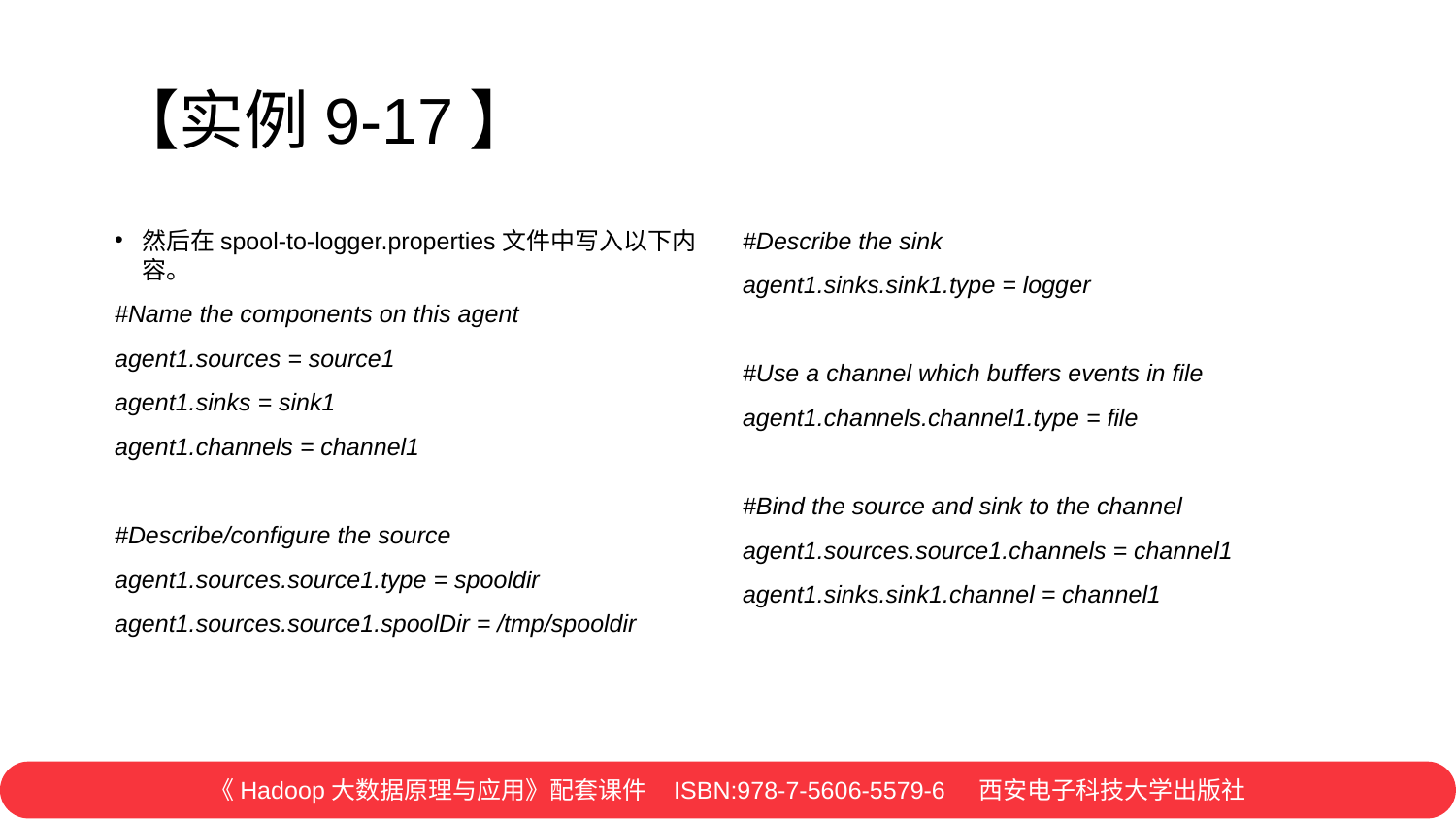

# 【实例9-17】
然后在spool-to-logger.properties文件中写入以下内容。
#Name the components on this agent
agent1.sources = source1
agent1.sinks = sink1
agent1.channels = channel1

#Describe/configure the source
agent1.sources.source1.type = spooldir
agent1.sources.source1.spoolDir = /tmp/spooldir
#Describe the sink
agent1.sinks.sink1.type = logger

#Use a channel which buffers events in file
agent1.channels.channel1.type = file

#Bind the source and sink to the channel
agent1.sources.source1.channels = channel1
agent1.sinks.sink1.channel = channel1